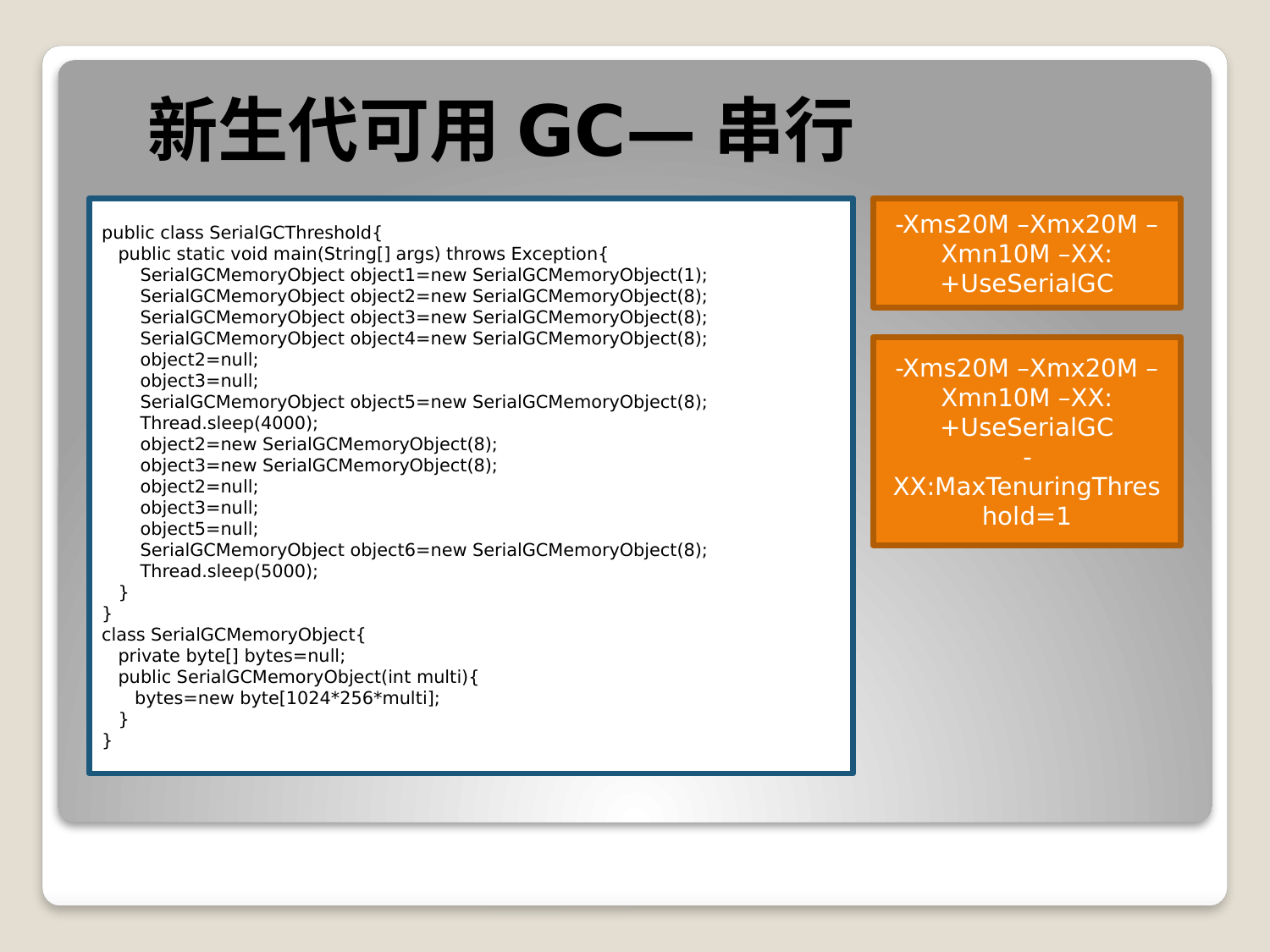

新生代可用GC—串行
public class SerialGCThreshold{
   public static void main(String[] args) throws Exception{
       SerialGCMemoryObject object1=new SerialGCMemoryObject(1);
       SerialGCMemoryObject object2=new SerialGCMemoryObject(8);
       SerialGCMemoryObject object3=new SerialGCMemoryObject(8);
       SerialGCMemoryObject object4=new SerialGCMemoryObject(8);
       object2=null;
       object3=null;
       SerialGCMemoryObject object5=new SerialGCMemoryObject(8);
       Thread.sleep(4000);
       object2=new SerialGCMemoryObject(8);
       object3=new SerialGCMemoryObject(8);
       object2=null;
       object3=null;
       object5=null;
       SerialGCMemoryObject object6=new SerialGCMemoryObject(8);
       Thread.sleep(5000);
   }
}
class SerialGCMemoryObject{
   private byte[] bytes=null;
   public SerialGCMemoryObject(int multi){
      bytes=new byte[1024*256*multi];
   }
}
-Xms20M –Xmx20M –Xmn10M –XX:+UseSerialGC
-Xms20M –Xmx20M –Xmn10M –XX:+UseSerialGC
-XX:MaxTenuringThreshold=1